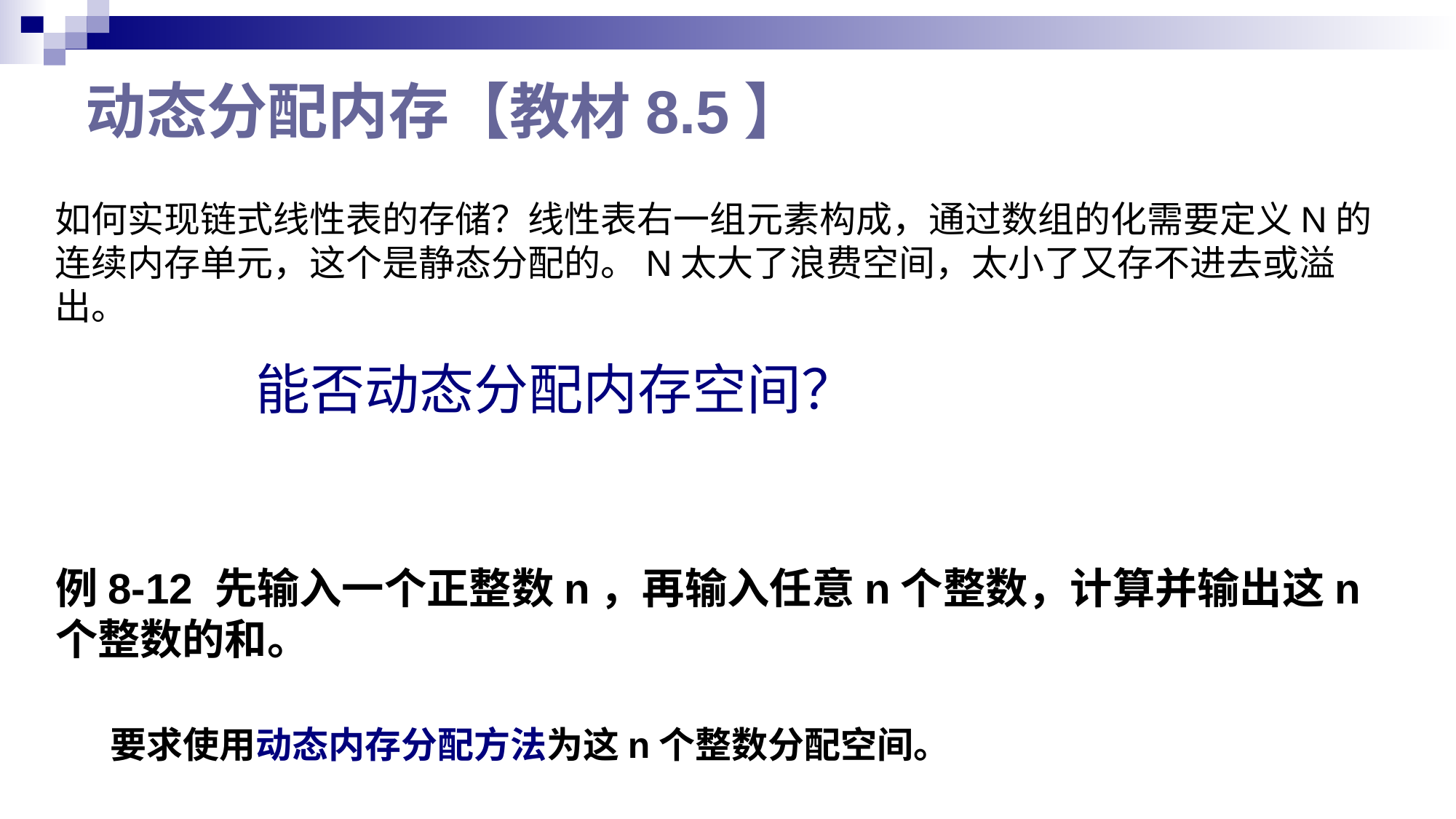

# 动态分配内存【教材8.5】
如何实现链式线性表的存储？线性表右一组元素构成，通过数组的化需要定义N的连续内存单元，这个是静态分配的。N太大了浪费空间，太小了又存不进去或溢出。
能否动态分配内存空间？
例8-12 先输入一个正整数n，再输入任意n个整数，计算并输出这n个整数的和。

要求使用动态内存分配方法为这n个整数分配空间。